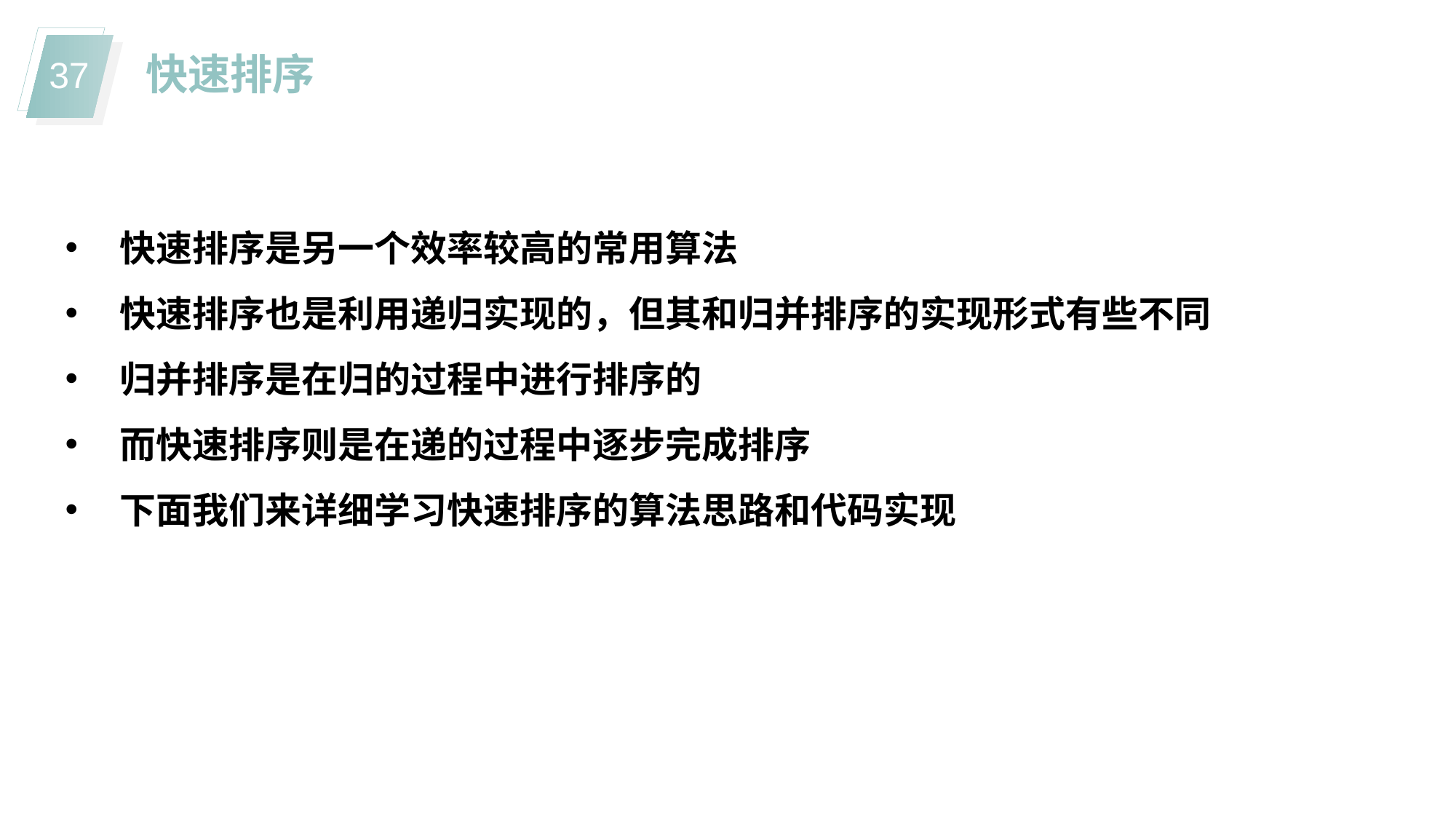

快速排序
快速排序是另一个效率较高的常用算法
快速排序也是利用递归实现的，但其和归并排序的实现形式有些不同
归并排序是在归的过程中进行排序的
而快速排序则是在递的过程中逐步完成排序
下面我们来详细学习快速排序的算法思路和代码实现